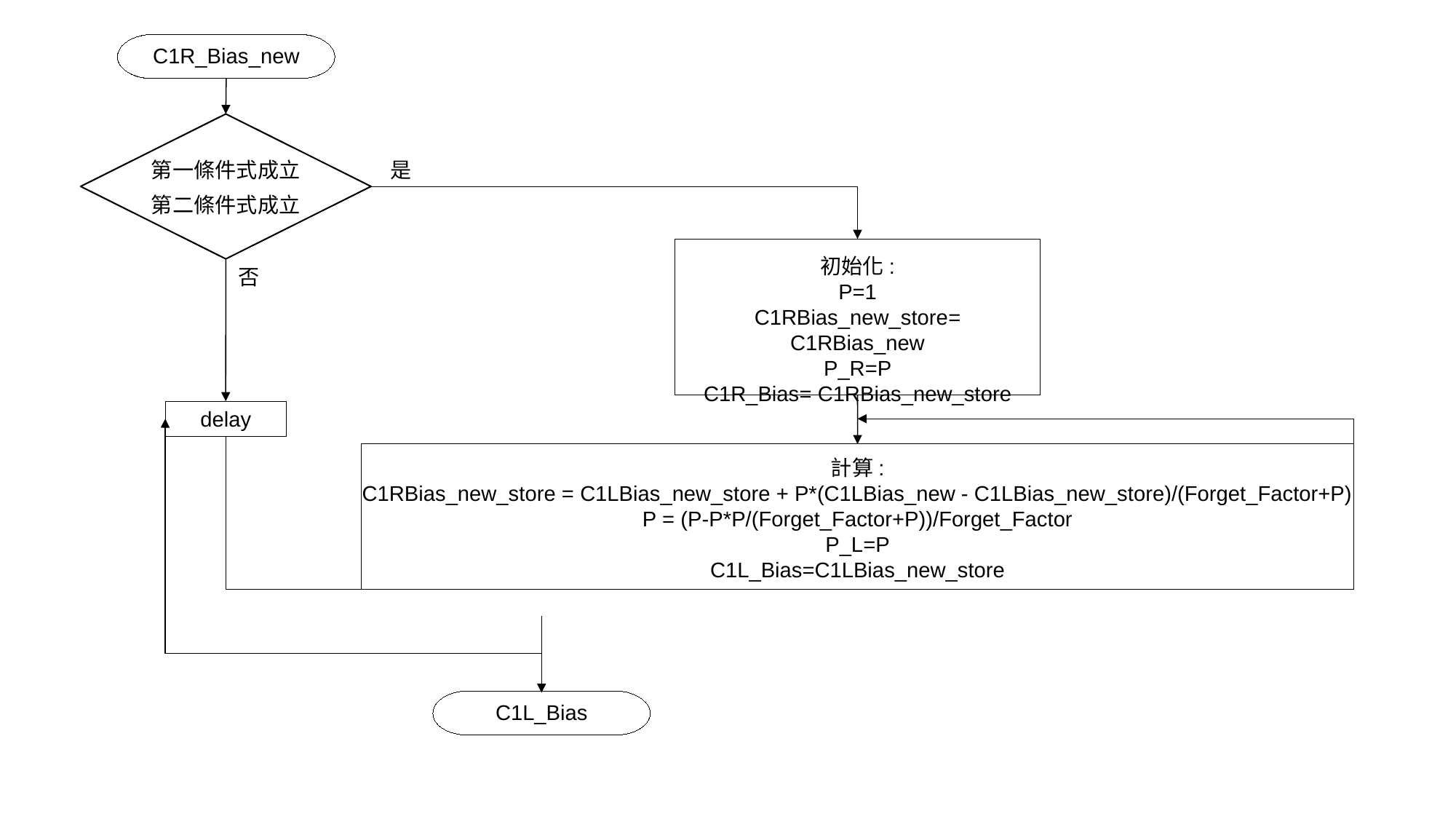

C1R_Bias_new

第一條件式成立
第二條件式成立
是

初始化:
P=1
C1RBias_new_store= C1RBias_new
P_R=P
C1R_Bias= C1RBias_new_store
否
delay

計算:
C1RBias_new_store = C1LBias_new_store + P*(C1LBias_new - C1LBias_new_store)/(Forget_Factor+P)
P = (P-P*P/(Forget_Factor+P))/Forget_Factor
P_L=P
C1L_Bias=C1LBias_new_store

C1L_Bias